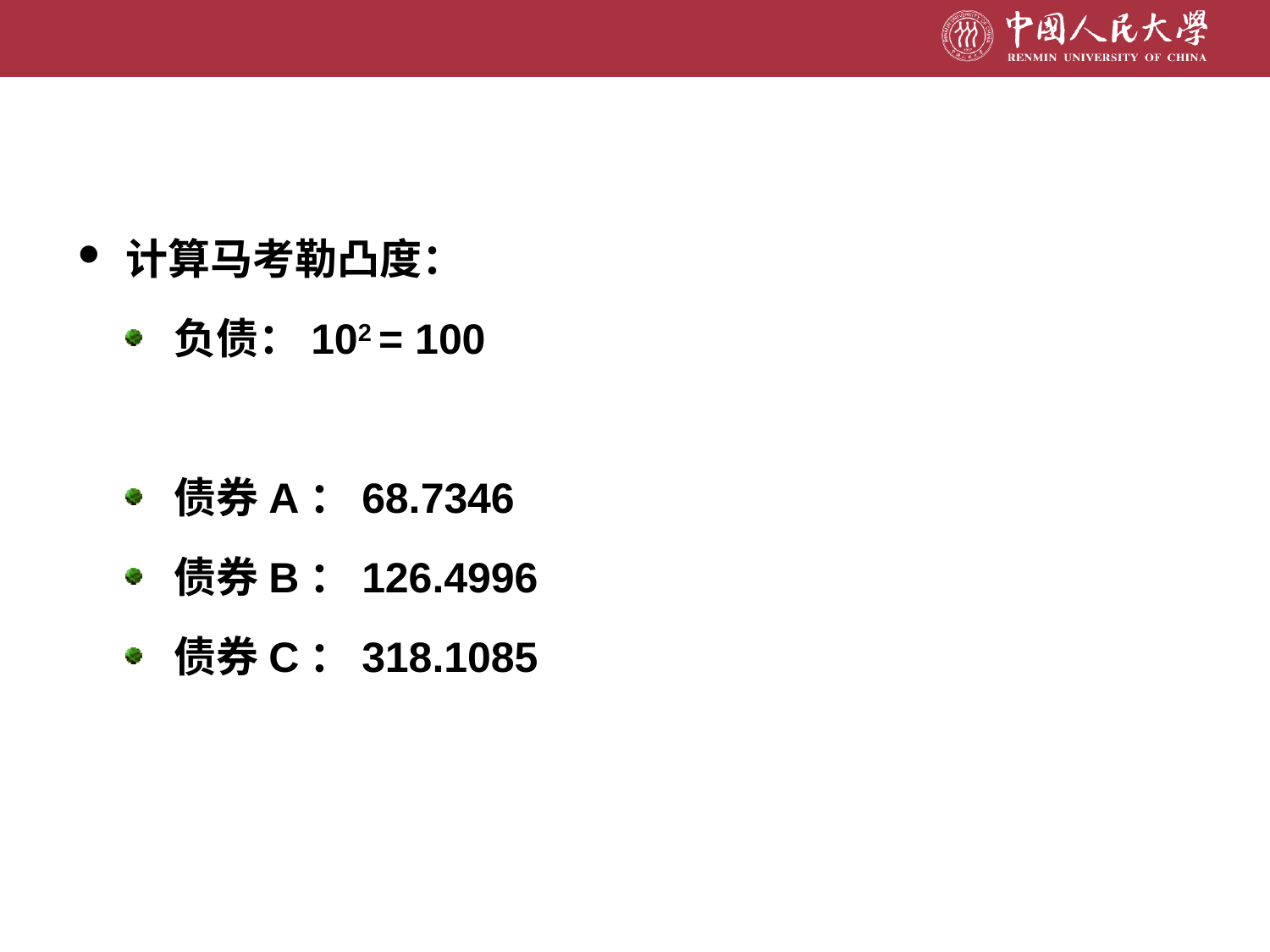

计算马考勒凸度：
负债：102 = 100

债券A：68.7346
债券B：126.4996
债券C：318.1085